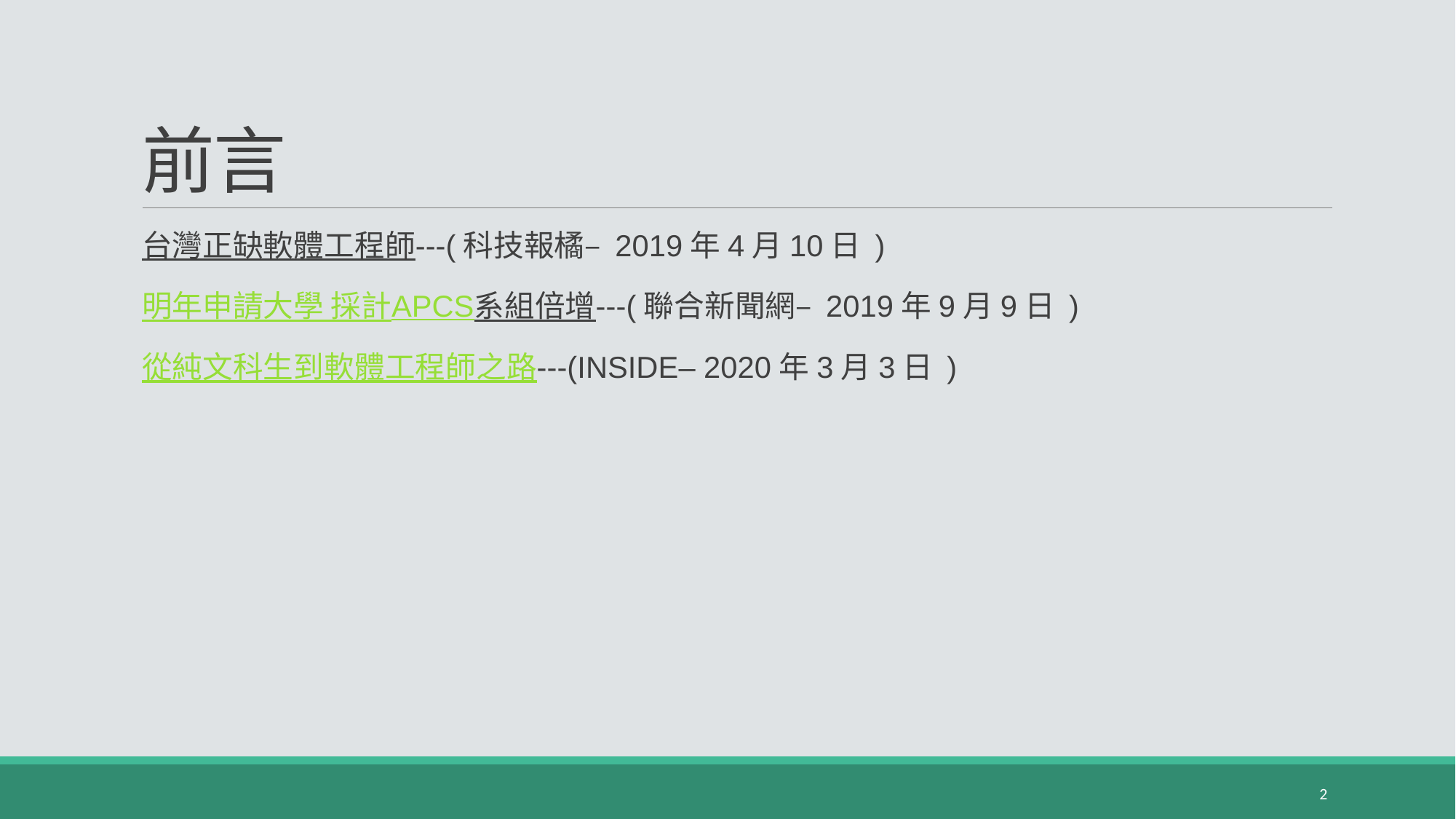

# 前言
台灣正缺軟體工程師---(科技報橘– 2019年4月10日 )
明年申請大學 採計APCS系組倍增---(聯合新聞網– 2019年9月9日 )
從純文科生到軟體工程師之路---(INSIDE– 2020年3月3日 )

2